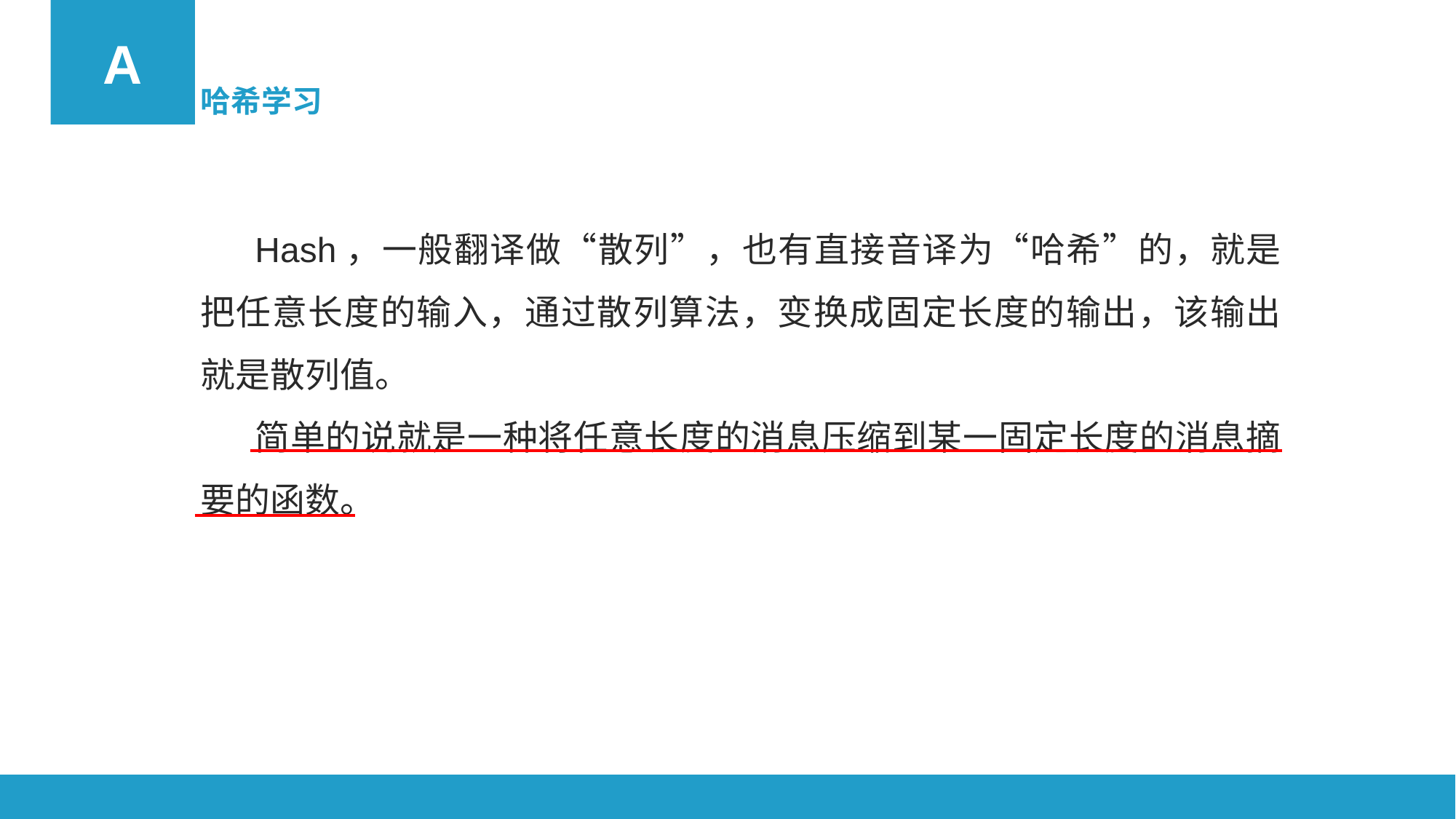

A
哈希学习
Hash，一般翻译做“散列”，也有直接音译为“哈希”的，就是把任意长度的输入，通过散列算法，变换成固定长度的输出，该输出就是散列值。
简单的说就是一种将任意长度的消息压缩到某一固定长度的消息摘要的函数。